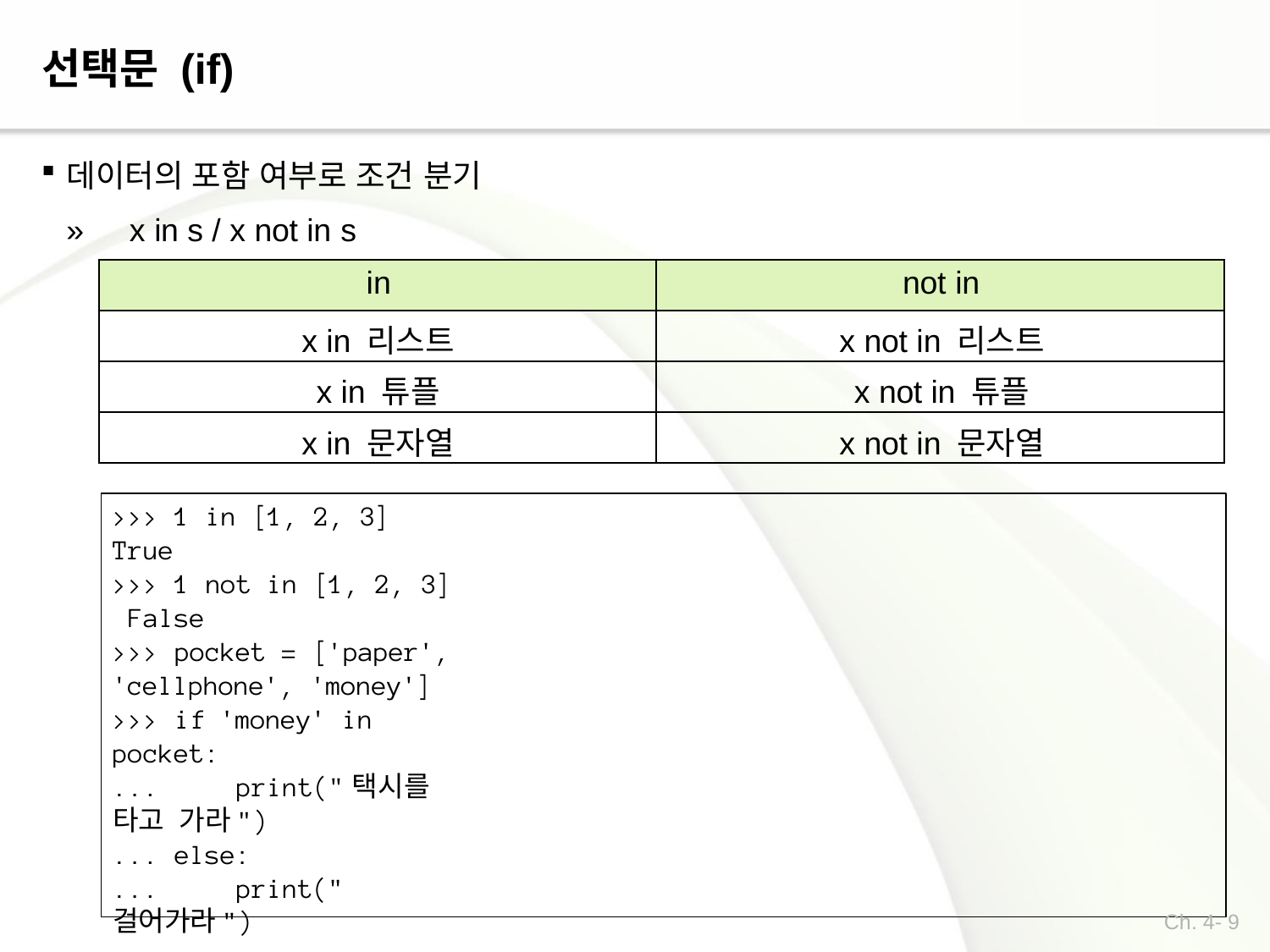

# 선택문 (if)
데이터의 포함 여부로 조건 분기
»	x in s / x not in s
| in | not in |
| --- | --- |
| x in 리스트 | x not in 리스트 |
| x in 튜플 | x not in 튜플 |
| x in 문자열 | x not in 문자열 |

>>> 1 in [1, 2, 3]
True
>>> 1 not in [1, 2, 3]  False
>>> pocket = ['paper', 'cellphone', 'money']
>>> if 'money' in pocket:
...	print("택시를 타고 가라")
... else:
...	print("걸어가라")
...
택시를 타고 가라
>>>
Ch. 4- 9